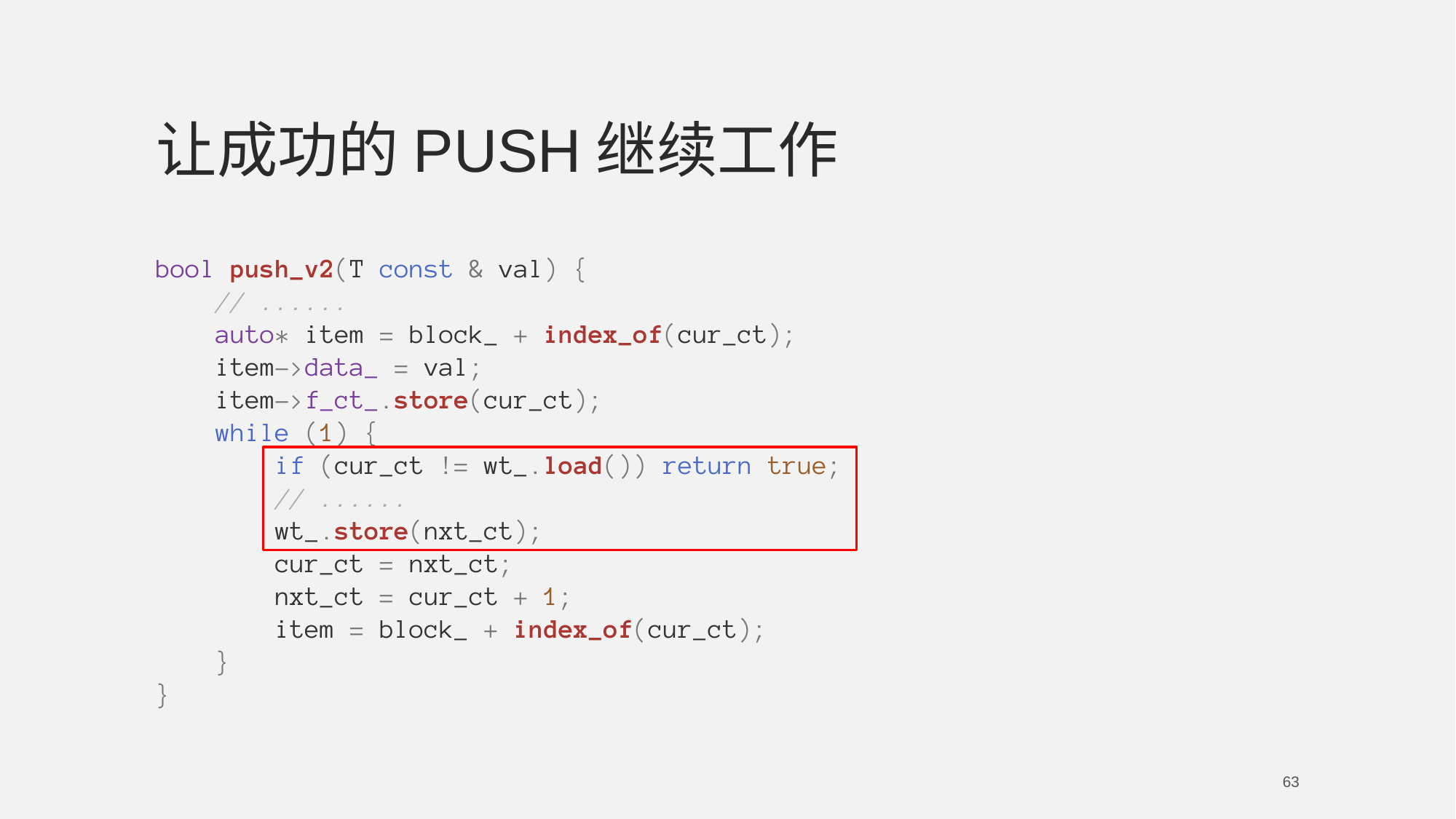

# 让成功的push继续工作
bool push_v2(T const & val) {
    // ......
    auto* item = block_ + index_of(cur_ct);
    item->data_ = val;
    item->f_ct_.store(cur_ct);
    while (1) {
        if (cur_ct != wt_.load()) return true;
        // ......
        wt_.store(nxt_ct);
        cur_ct = nxt_ct;
        nxt_ct = cur_ct + 1;
        item = block_ + index_of(cur_ct);
    }
}

63